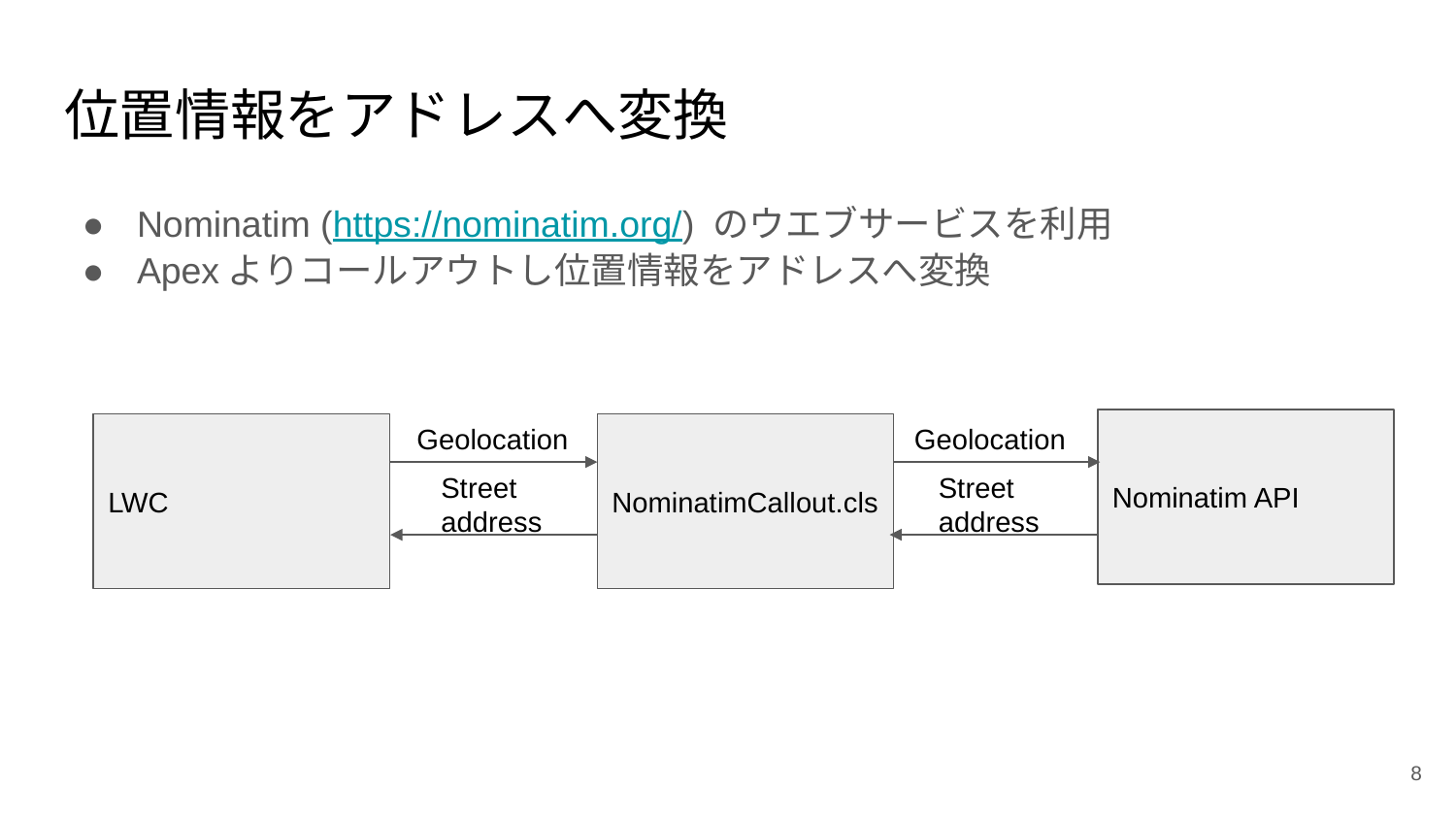

# 位置情報をアドレスへ変換
Nominatim (https://nominatim.org/) のウエブサービスを利用
Apexよりコールアウトし位置情報をアドレスへ変換

Geolocation
Geolocation
Nominatim API
LWC
NominatimCallout.cls
Street address
Street address
8